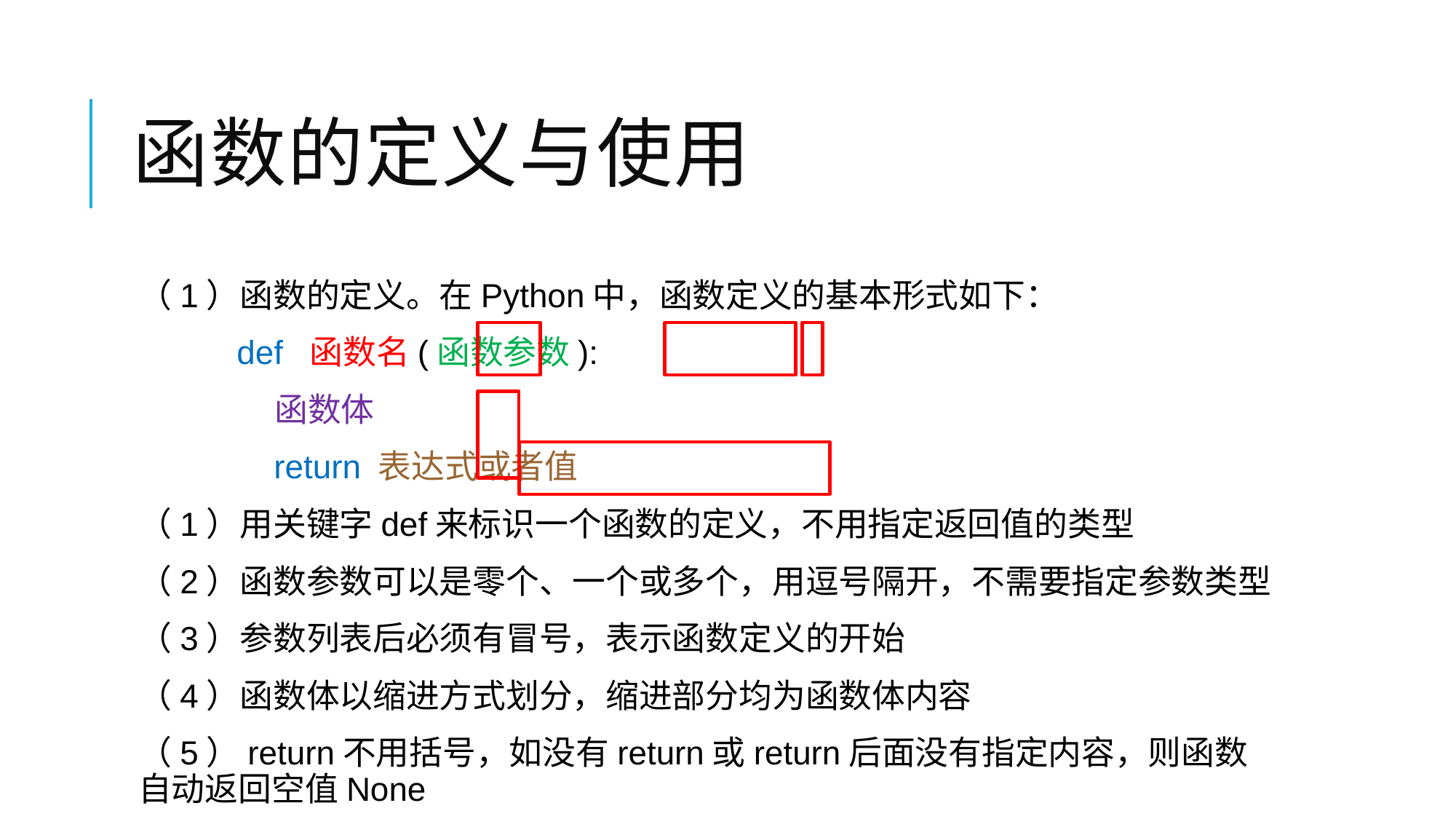

# 函数的定义与使用
（1）函数的定义。在Python中，函数定义的基本形式如下：
	def  函数名(函数参数):
	    函数体
	    return 表达式或者值
（1）用关键字def来标识一个函数的定义，不用指定返回值的类型
（2）函数参数可以是零个、一个或多个，用逗号隔开，不需要指定参数类型
（3）参数列表后必须有冒号，表示函数定义的开始
（4）函数体以缩进方式划分，缩进部分均为函数体内容
（5）return不用括号，如没有return或return后面没有指定内容，则函数自动返回空值None